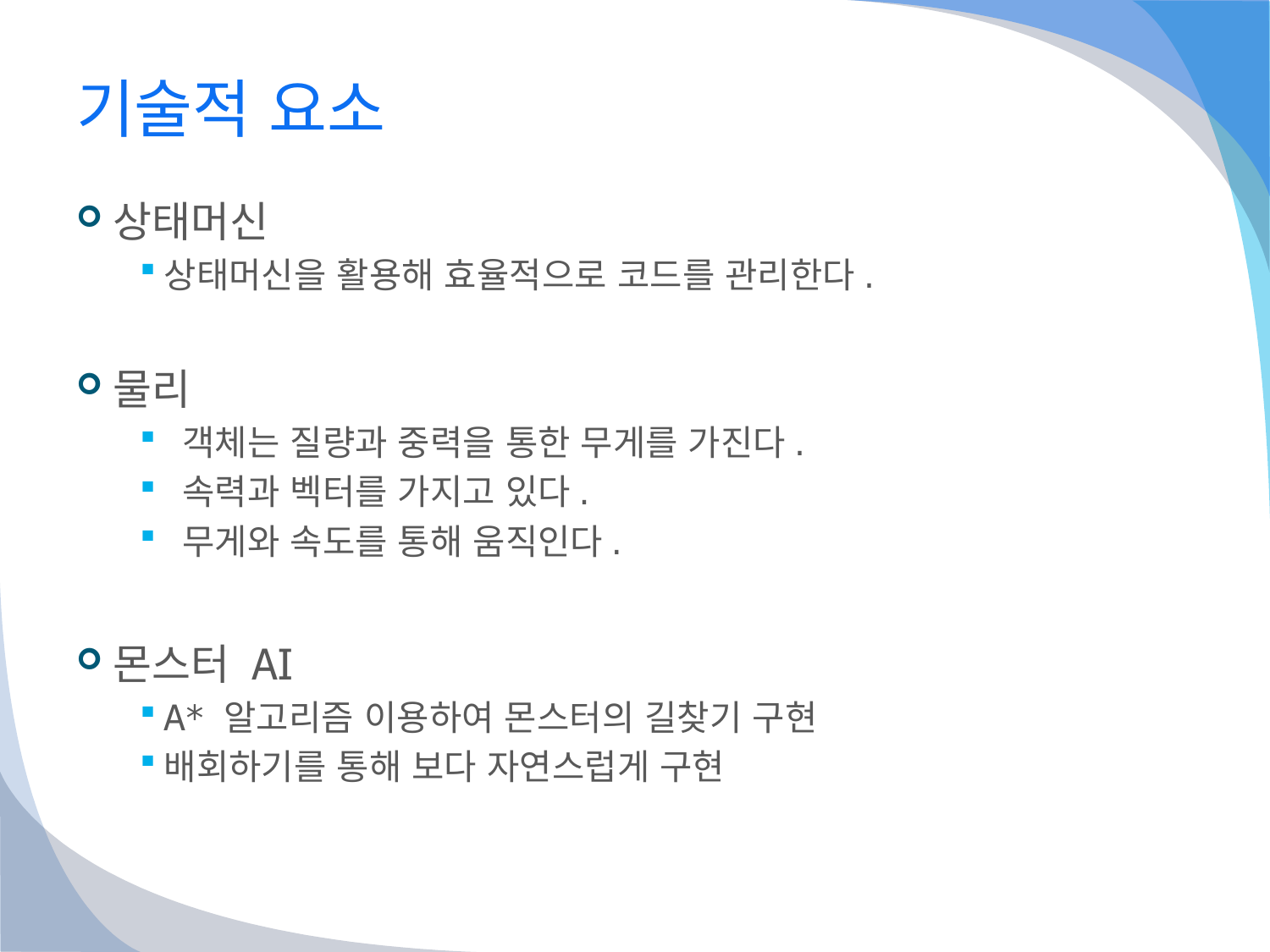

# 기술적 요소
상태머신
상태머신을 활용해 효율적으로 코드를 관리한다.

물리
 객체는 질량과 중력을 통한 무게를 가진다.
 속력과 벡터를 가지고 있다.
 무게와 속도를 통해 움직인다.

몬스터 AI
A* 알고리즘 이용하여 몬스터의 길찾기 구현
배회하기를 통해 보다 자연스럽게 구현